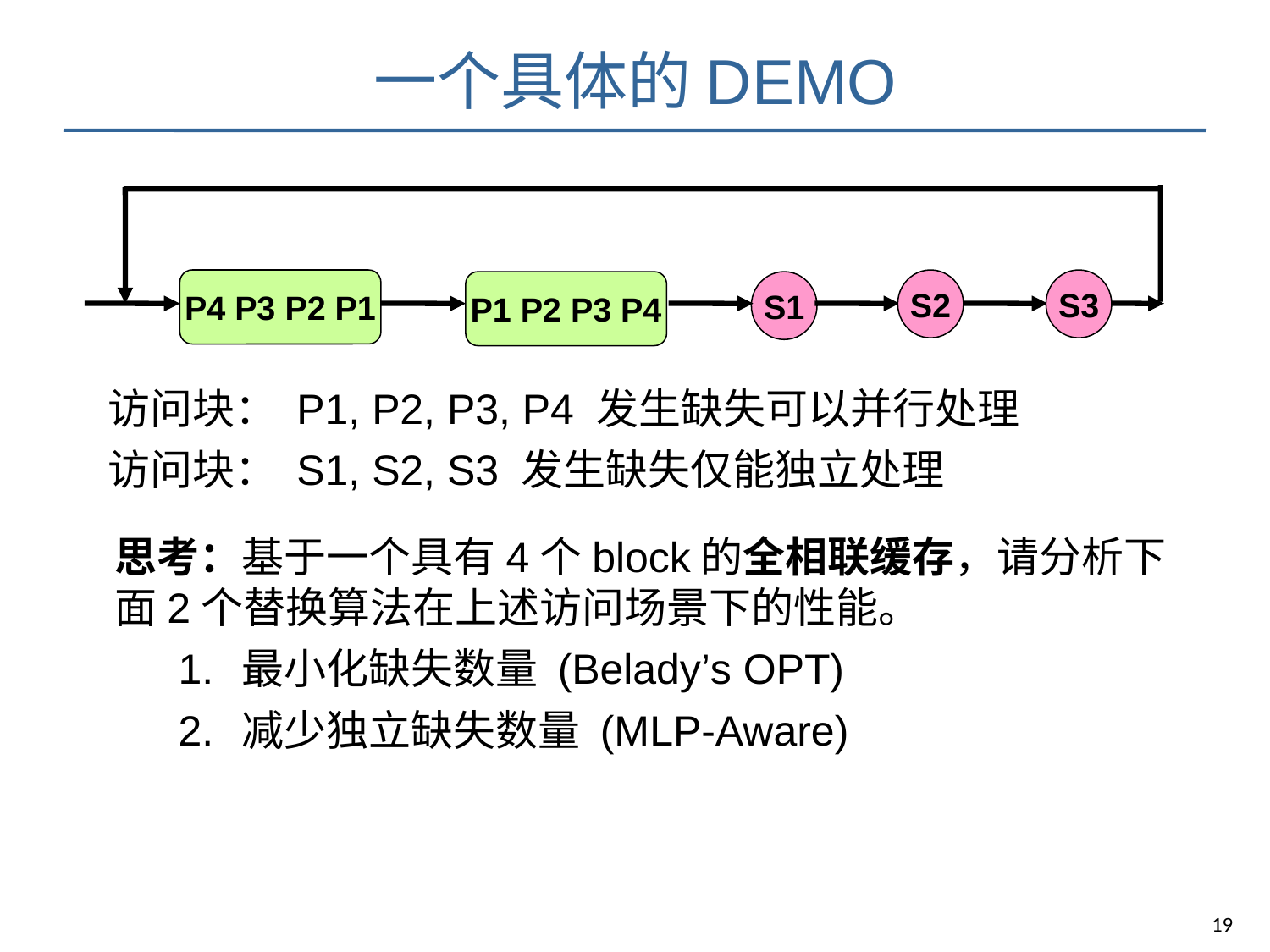

# 一个具体的DEMO

P4 P3 P2 P1
S2
S3
P1 P2 P3 P4
S1

访问块： P1, P2, P3, P4 发生缺失可以并行处理
访问块： S1, S2, S3 发生缺失仅能独立处理
思考：基于一个具有4个block的全相联缓存，请分析下面2个替换算法在上述访问场景下的性能。
最小化缺失数量 (Belady’s OPT)
减少独立缺失数量 (MLP-Aware)

19